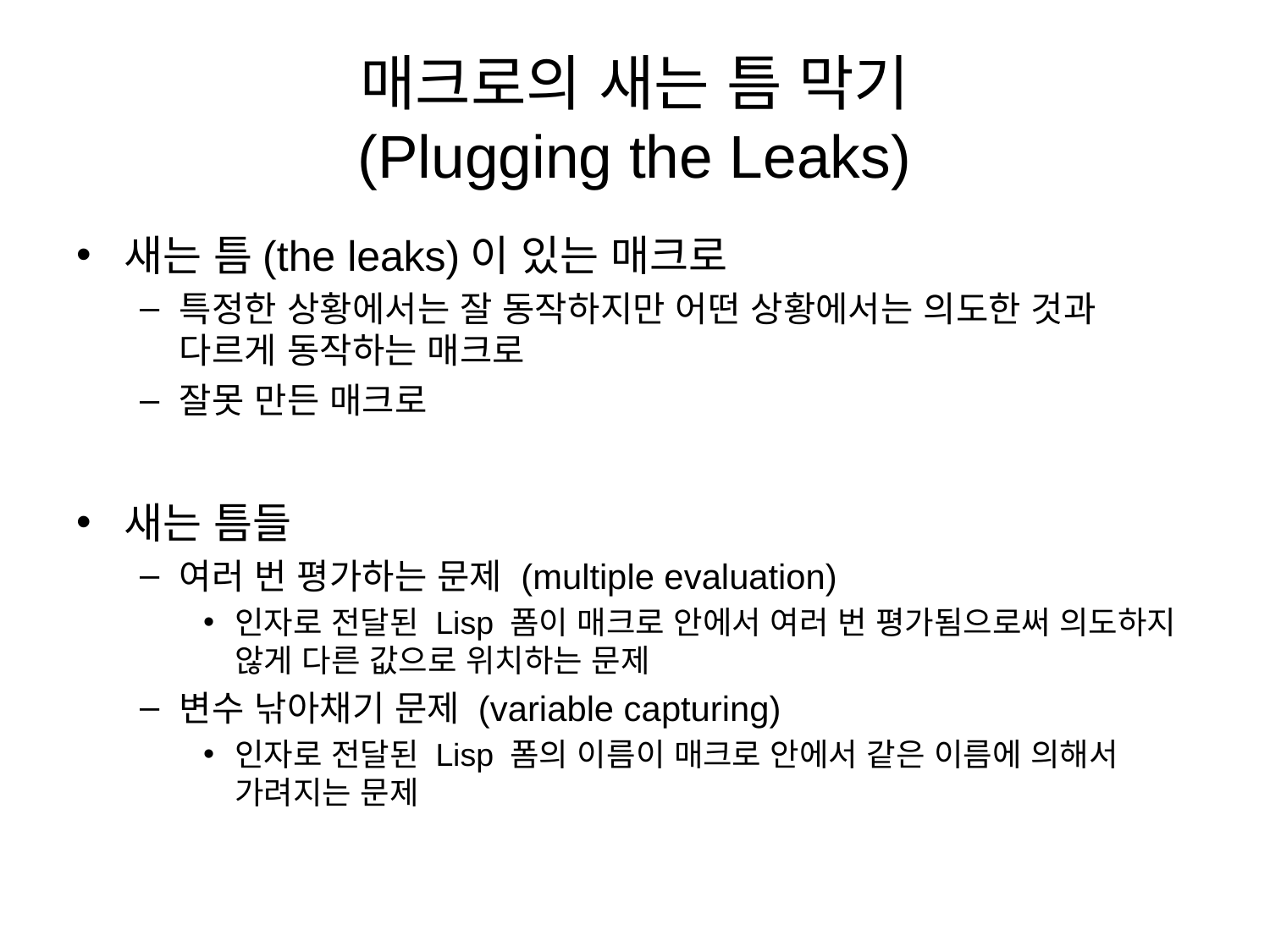

# 매크로의 새는 틈 막기 (Plugging the Leaks)
새는 틈(the leaks)이 있는 매크로
특정한 상황에서는 잘 동작하지만 어떤 상황에서는 의도한 것과 다르게 동작하는 매크로
잘못 만든 매크로

새는 틈들
여러 번 평가하는 문제 (multiple evaluation)
인자로 전달된 Lisp 폼이 매크로 안에서 여러 번 평가됨으로써 의도하지 않게 다른 값으로 위치하는 문제
변수 낚아채기 문제 (variable capturing)
인자로 전달된 Lisp 폼의 이름이 매크로 안에서 같은 이름에 의해서 가려지는 문제